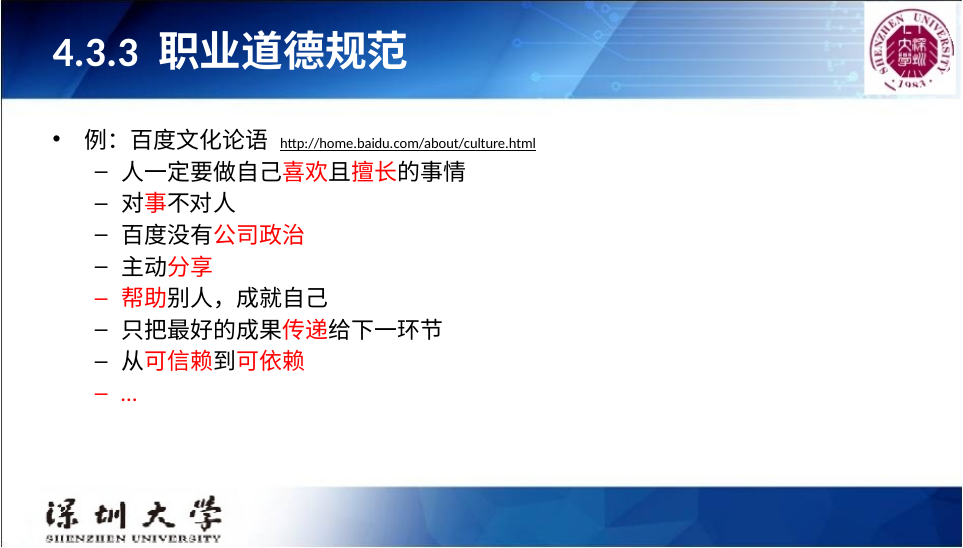

# 4.3.3 职业道德规范
例：百度文化论语 http://home.baidu.com/about/culture.html
人一定要做自己喜欢且擅长的事情
对事不对人
百度没有公司政治
主动分享
帮助别人，成就自己
只把最好的成果传递给下一环节
从可信赖到可依赖
…
156